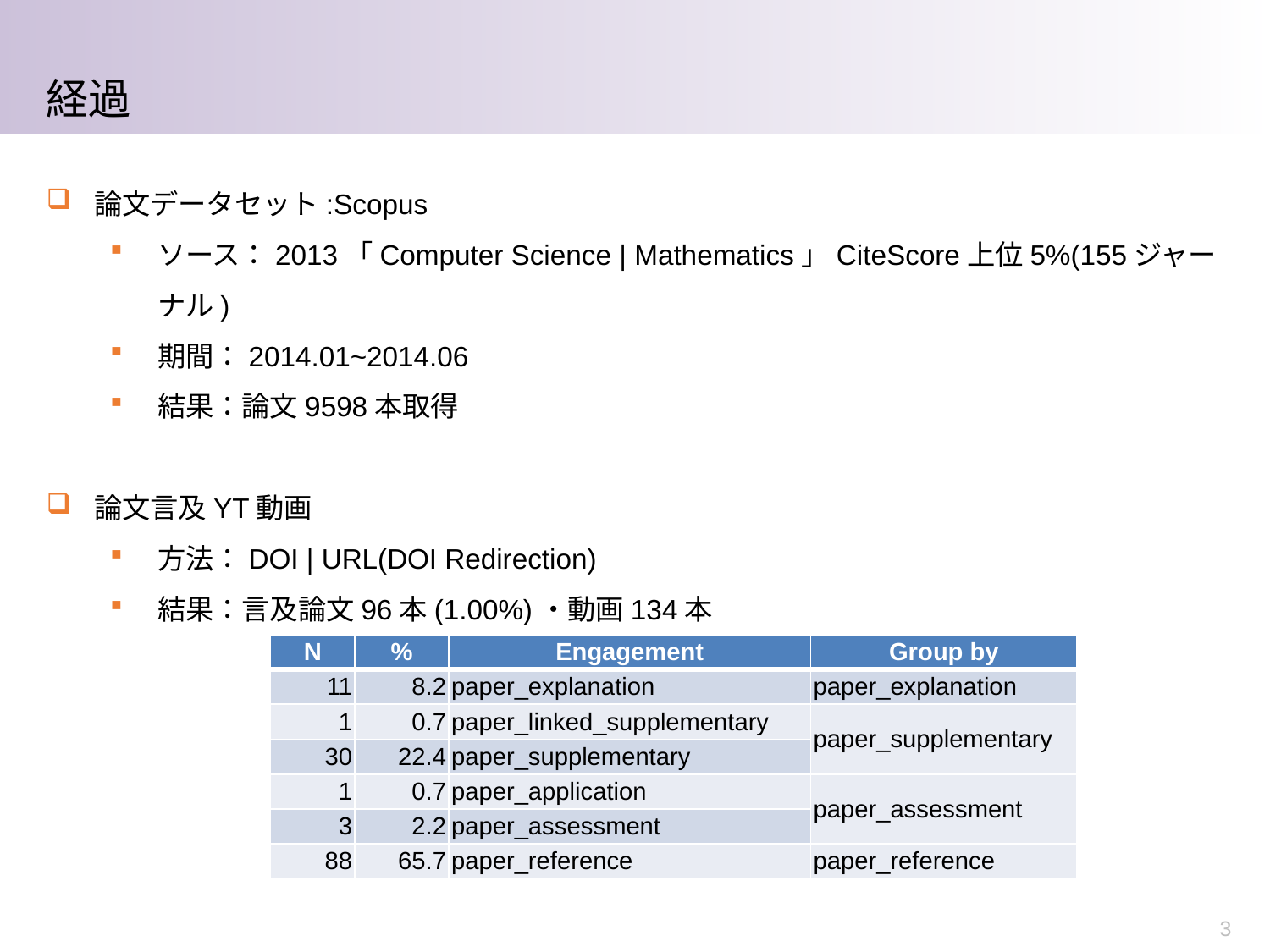

経過
論文データセット:Scopus
ソース：2013「Computer Science | Mathematics」CiteScore上位5%(155ジャーナル)
期間：2014.01~2014.06
結果：論文9598本取得

論文言及YT動画
方法：DOI | URL(DOI Redirection)
結果：言及論文96本(1.00%)・動画134本

| N | % | Engagement | Group by |
| --- | --- | --- | --- |
| 11 | 8.2 | paper\_explanation | paper\_explanation |
| 1 | 0.7 | paper\_linked\_supplementary | paper\_supplementary |
| 30 | 22.4 | paper\_supplementary |  |
| 1 | 0.7 | paper\_application | paper\_assessment |
| 3 | 2.2 | paper\_assessment |  |
| 88 | 65.7 | paper\_reference | paper\_reference |
3